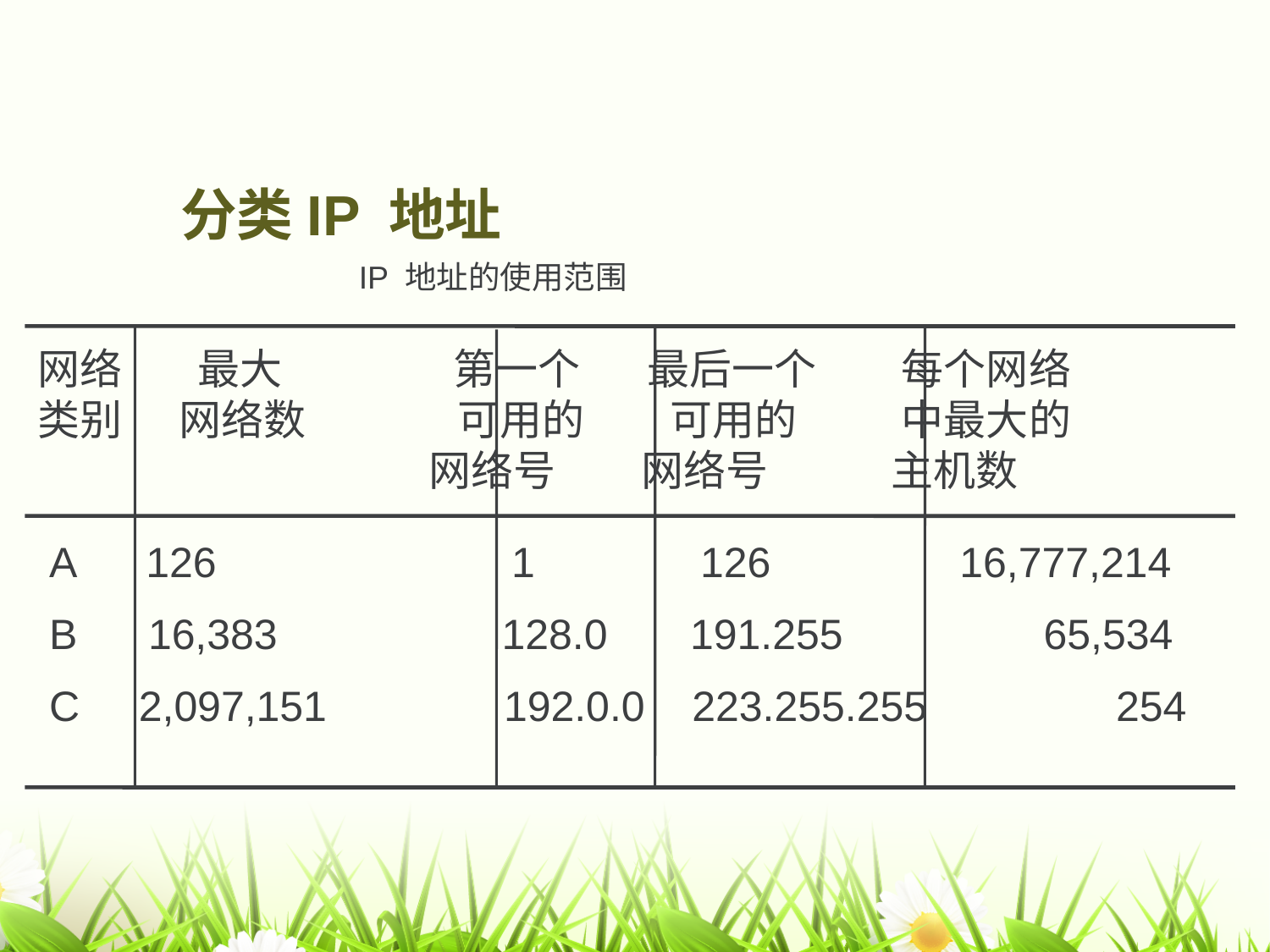

# 分类IP 地址
IP 地址的使用范围

网络        最大                  第一个       最后一个         每个网络
类别      网络数                可用的         可用的           中最大的
                                        网络号         网络号             主机数
 A      126                         1              126                16,777,214
 B      16,383                   128.0       191.255                 65,534
 C     2,097,151               192.0.0    223.255.255                254